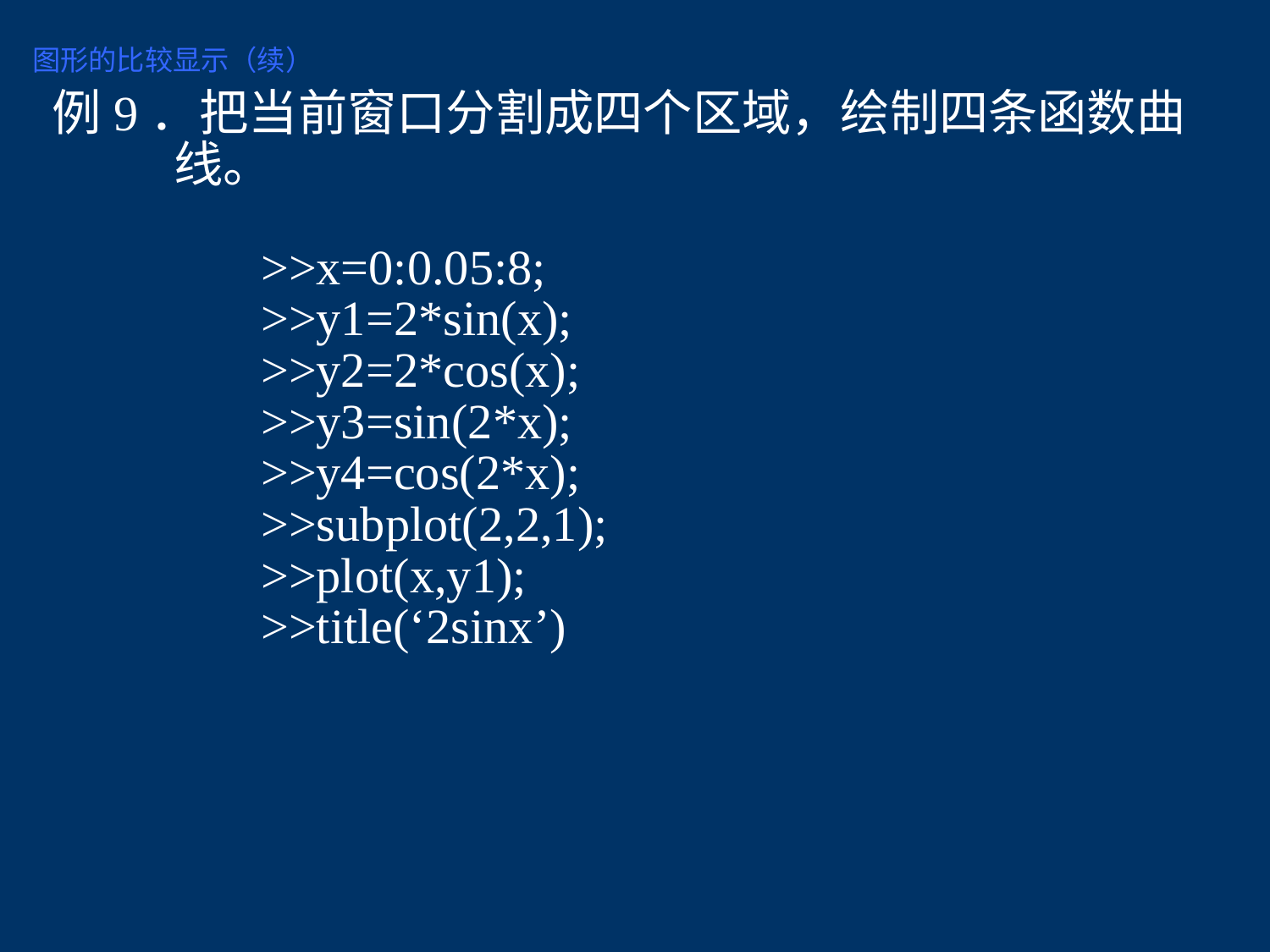

图形的比较显示（续）
例9．把当前窗口分割成四个区域，绘制四条函数曲
          线。

                 >>x=0:0.05:8;
                 >>y1=2*sin(x);
                 >>y2=2*cos(x);
                 >>y3=sin(2*x);
                 >>y4=cos(2*x);
                 >>subplot(2,2,1);
                 >>plot(x,y1);
                 >>title(‘2sinx’)